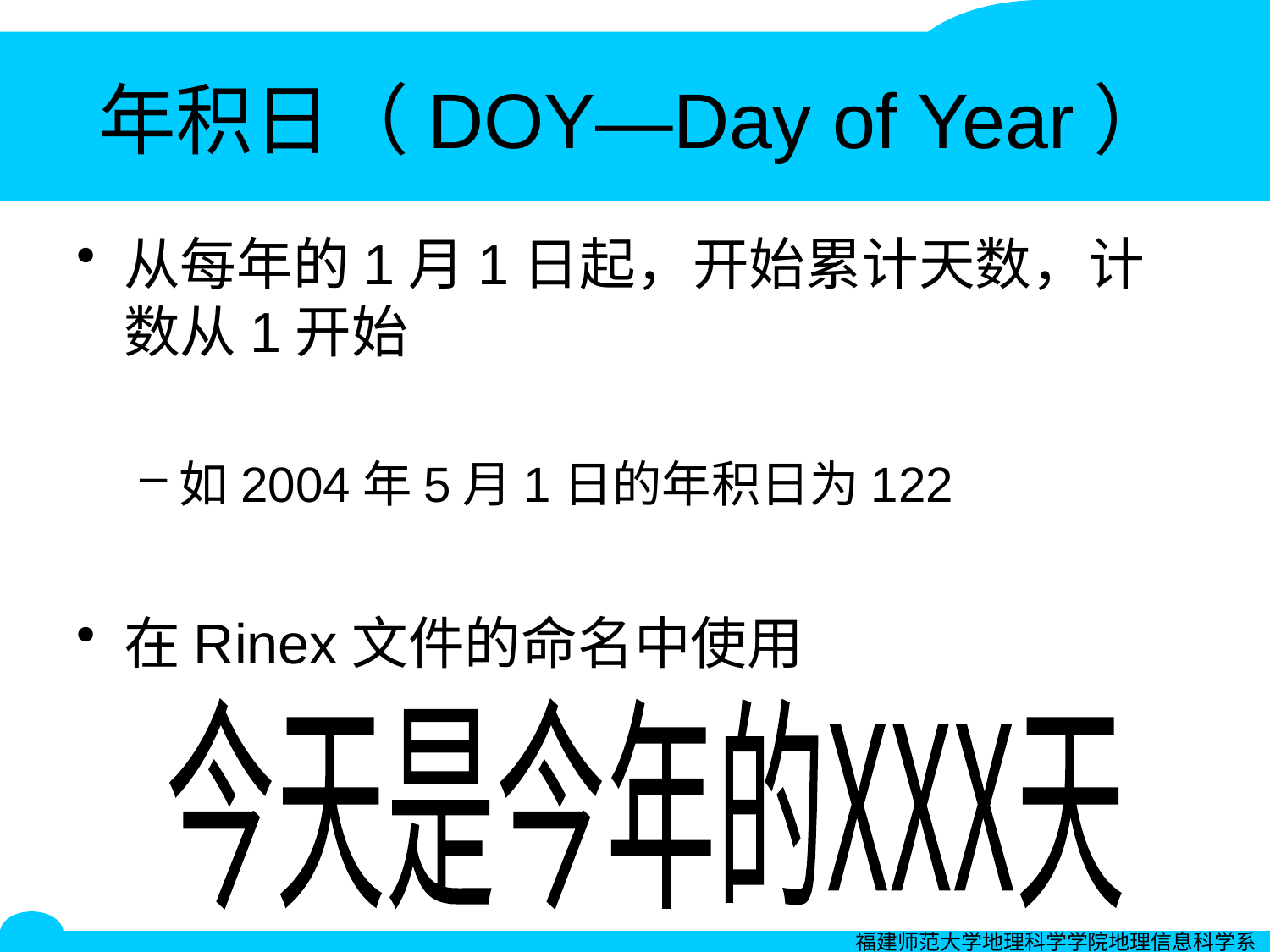

# 年积日（DOY—Day of Year）
从每年的1月1日起，开始累计天数，计数从1开始

如2004年5月1日的年积日为122

在Rinex文件的命名中使用
今天是今年的XXX天